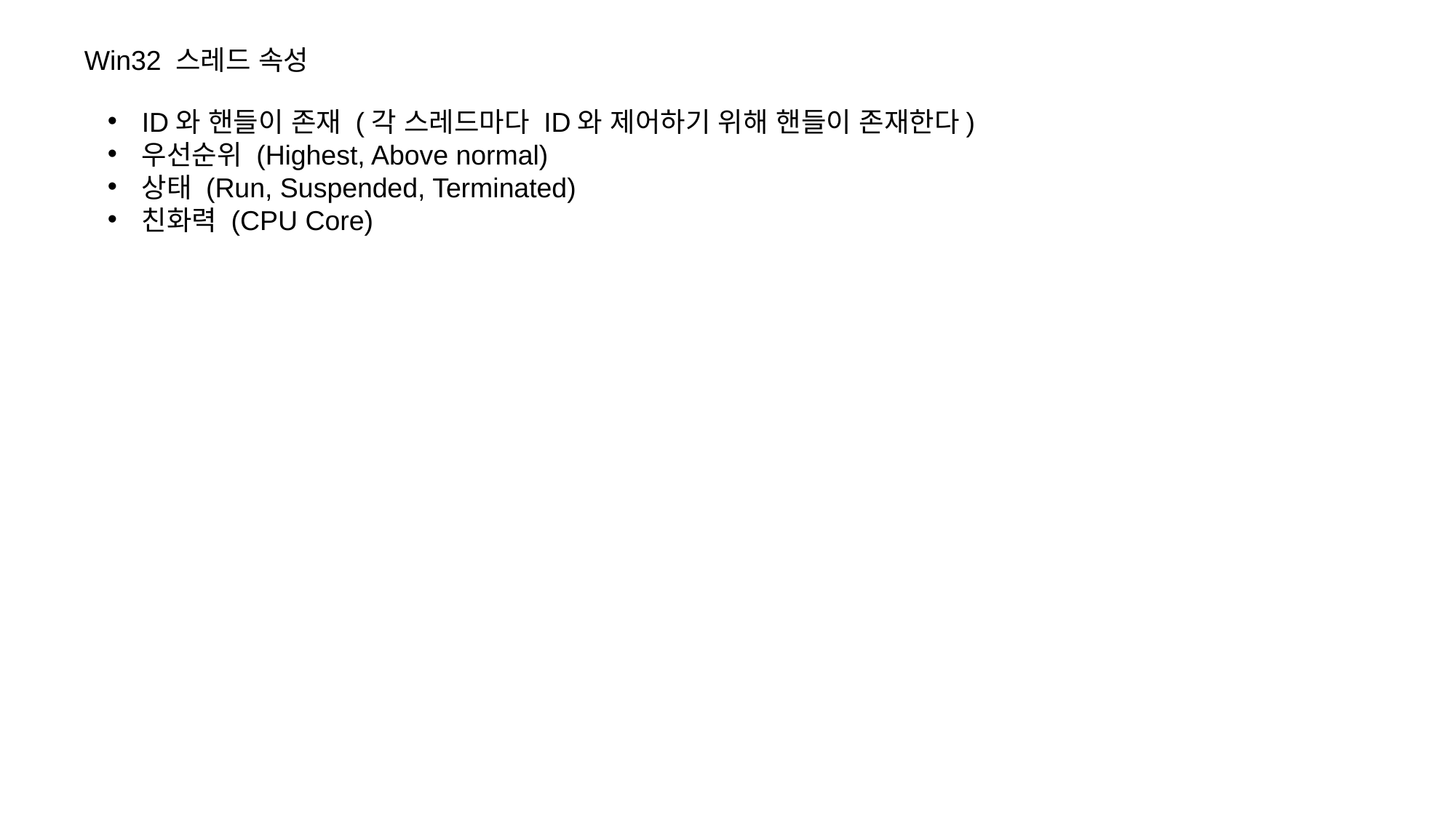

Win32 스레드 속성
ID와 핸들이 존재 (각 스레드마다 ID와 제어하기 위해 핸들이 존재한다)
우선순위 (Highest, Above normal)
상태 (Run, Suspended, Terminated)
친화력 (CPU Core)